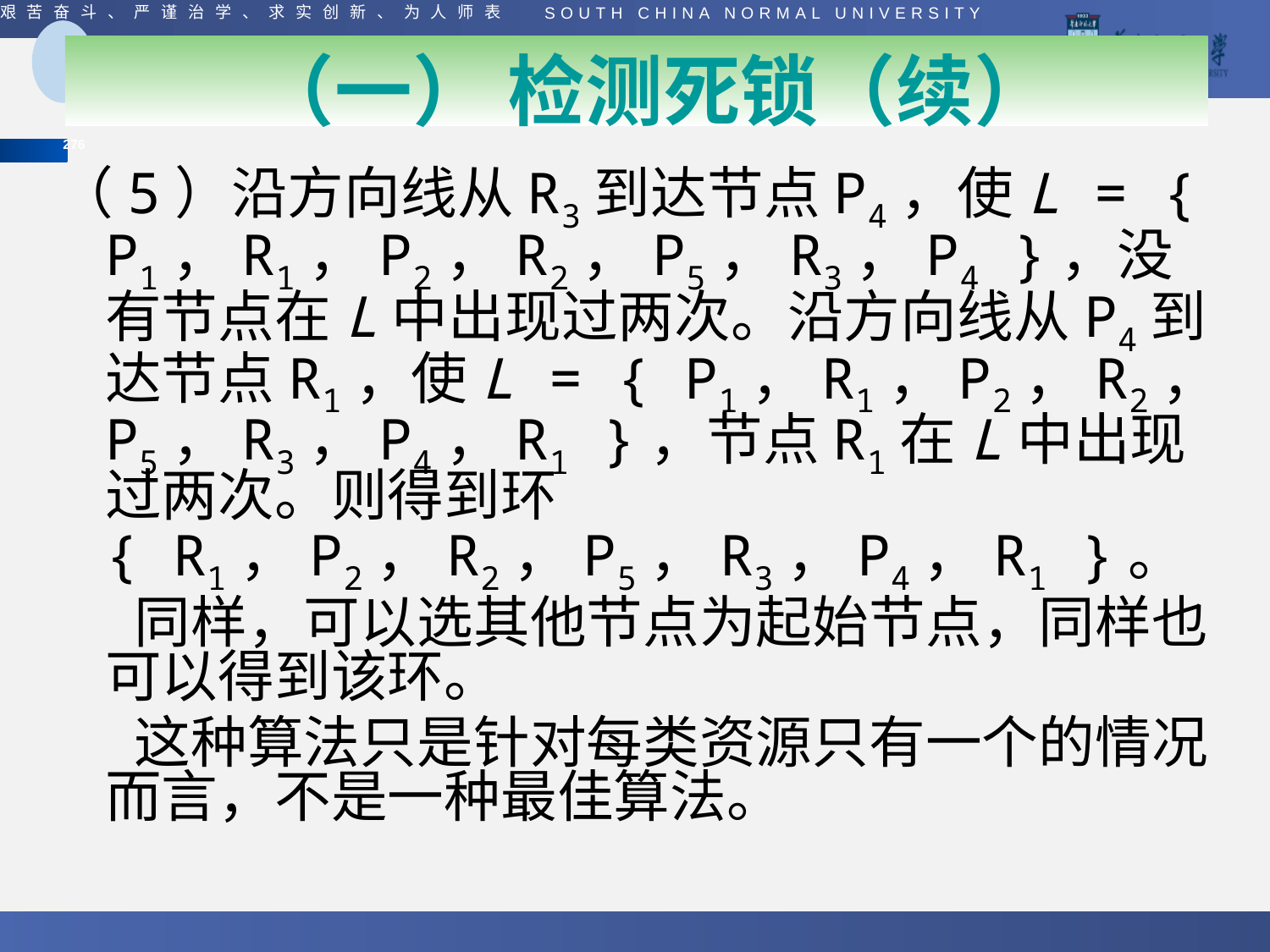

（一） 检测死锁（续）
（5）沿方向线从R3到达节点P4，使L = { P1，R1，P2，R2，P5，R3，P4 }，没有节点在L中出现过两次。沿方向线从P4到达节点R1，使L = { P1，R1，P2，R2，P5，R3，P4，R1 }，节点R1在L中出现过两次。则得到环{ R1，P2，R2，P5，R3，P4，R1 }。
     同样，可以选其他节点为起始节点，同样也可以得到该环。
     这种算法只是针对每类资源只有一个的情况而言，不是一种最佳算法。

276